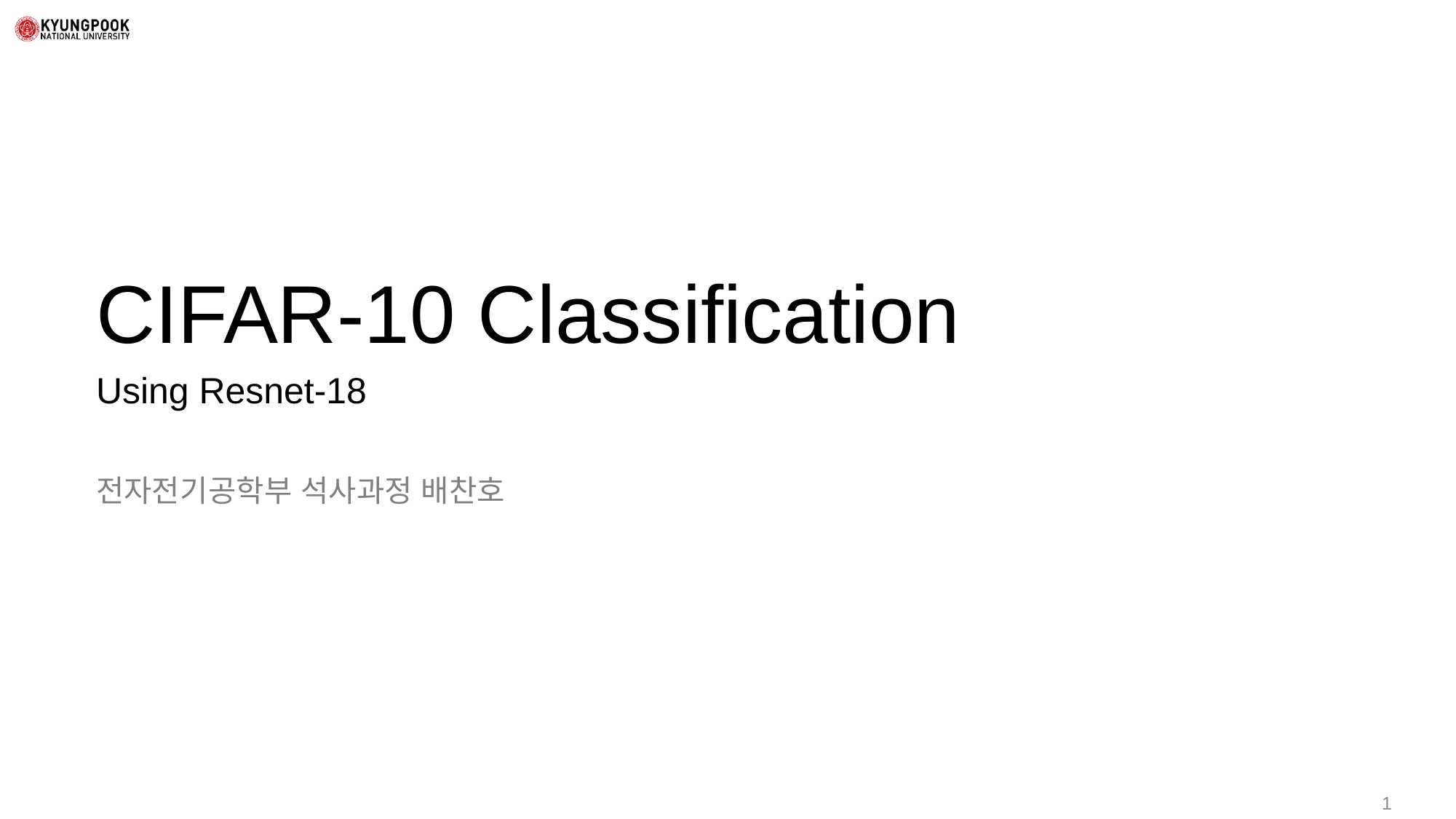

# CIFAR-10 Classification
Using Resnet-18
전자전기공학부 석사과정 배찬호
1